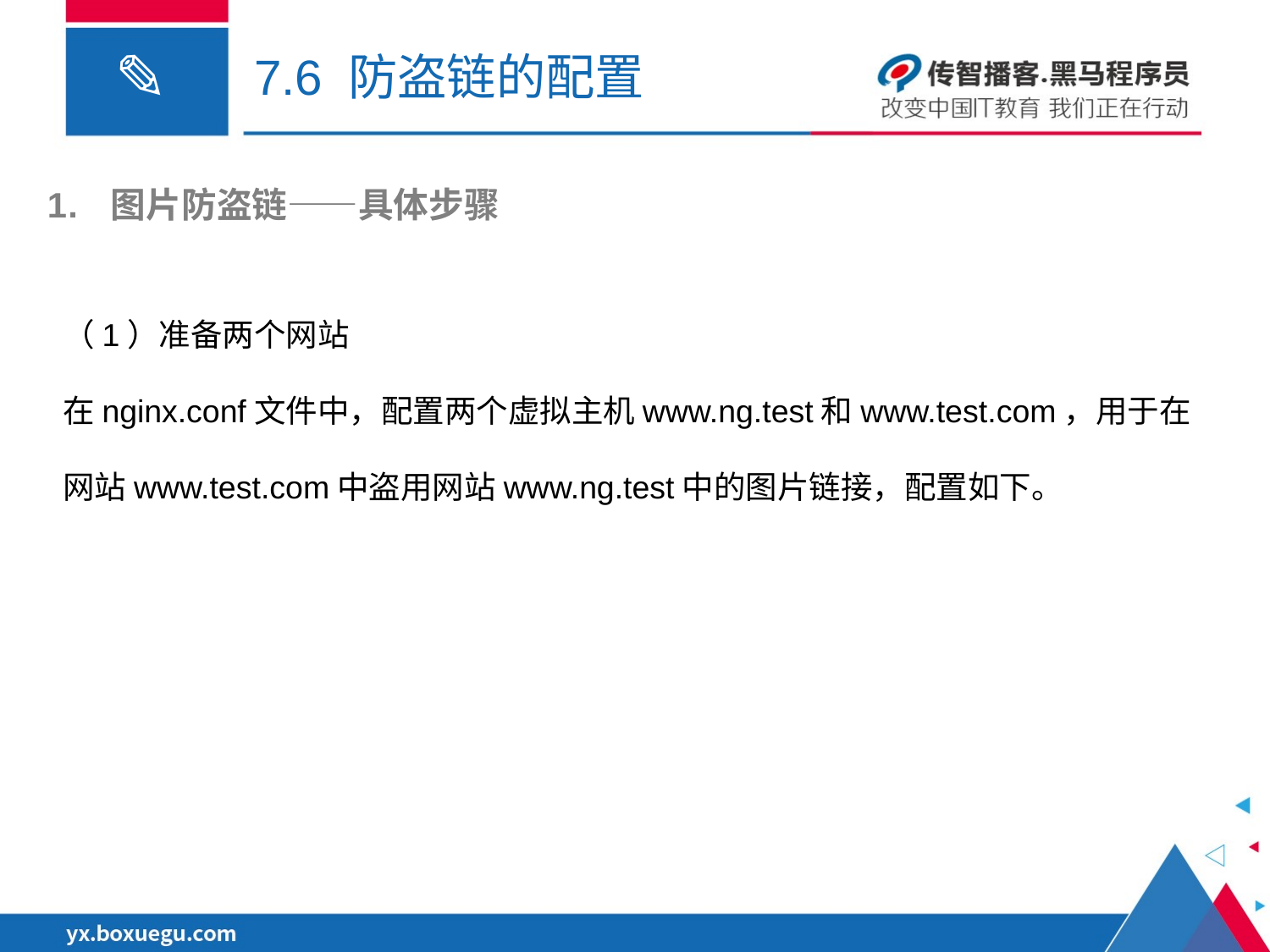

# 7.6 防盗链的配置
图片防盗链——具体步骤
（1）准备两个网站
在nginx.conf文件中，配置两个虚拟主机www.ng.test和www.test.com，用于在网站www.test.com中盗用网站www.ng.test中的图片链接，配置如下。